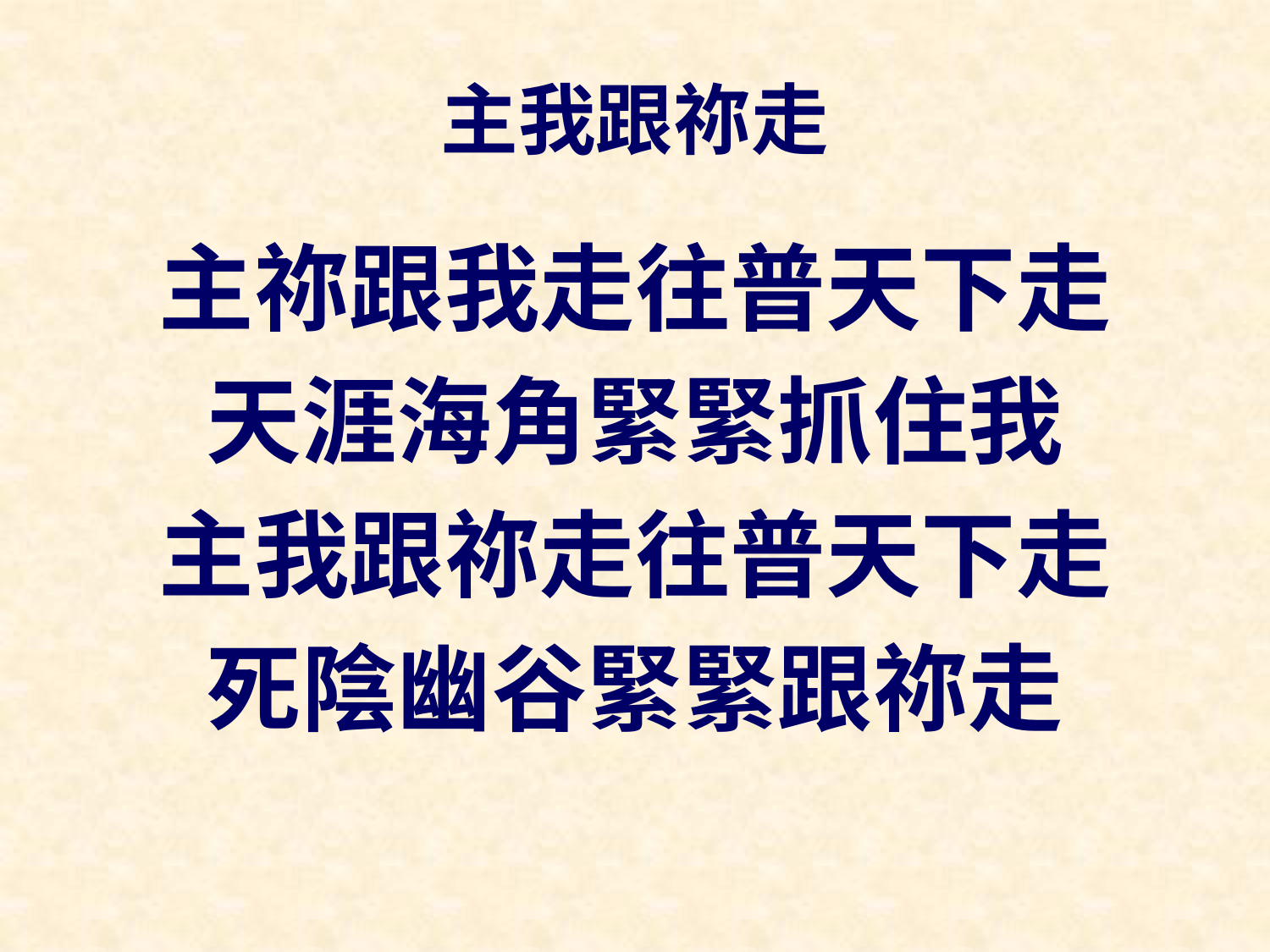

# 主我跟祢走
主祢跟我走往普天下走
天涯海角緊緊抓住我
主我跟祢走往普天下走
死陰幽谷緊緊跟祢走